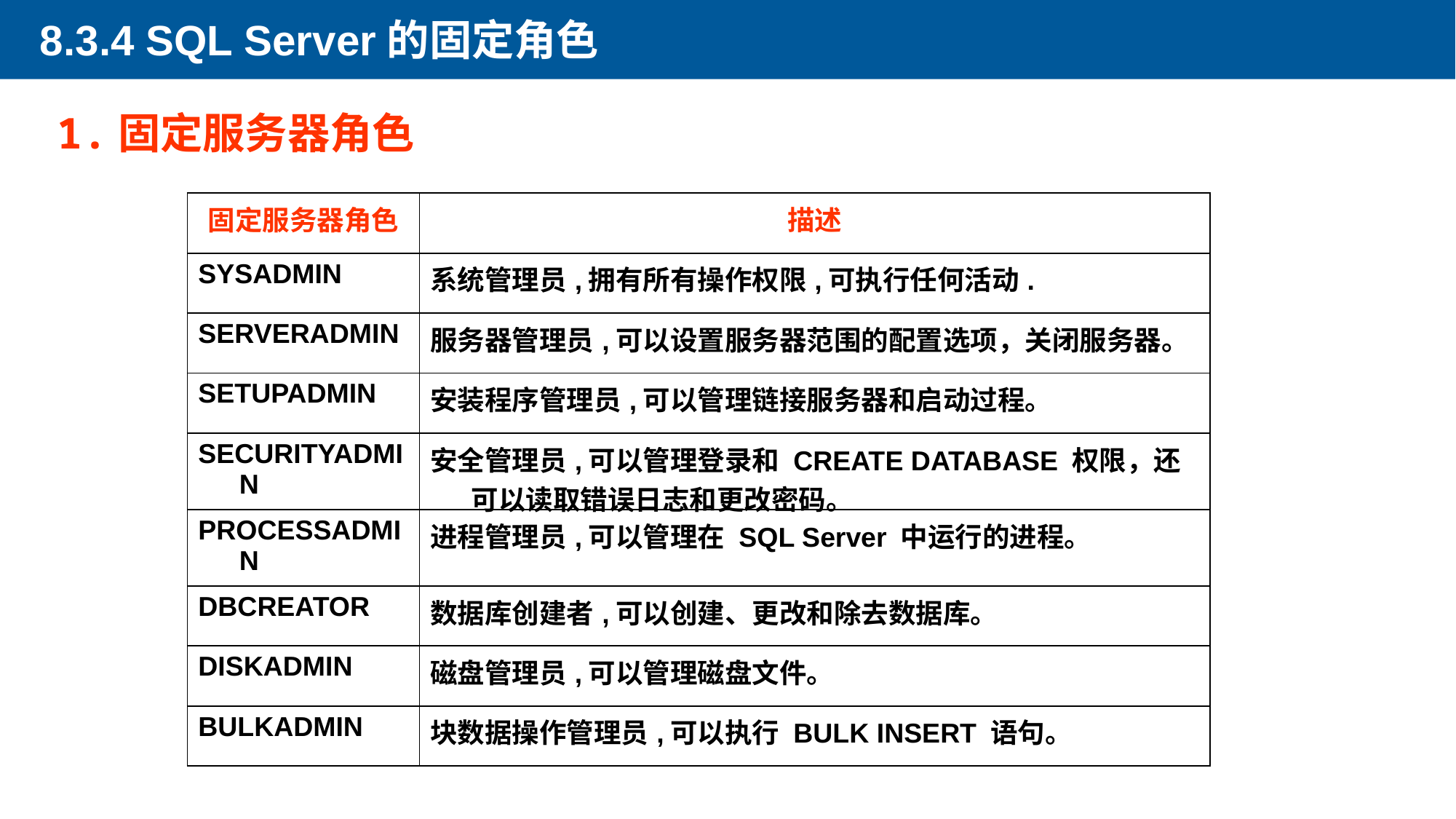

8.3.4 SQL Server的固定角色
1.固定服务器角色

| 固定服务器角色 | 描述 |
| --- | --- |
| SYSADMIN | 系统管理员,拥有所有操作权限,可执行任何活动. |
| SERVERADMIN | 服务器管理员,可以设置服务器范围的配置选项，关闭服务器。 |
| SETUPADMIN | 安装程序管理员,可以管理链接服务器和启动过程。 |
| SECURITYADMIN | 安全管理员,可以管理登录和 CREATE DATABASE 权限，还可以读取错误日志和更改密码。 |
| PROCESSADMIN | 进程管理员,可以管理在 SQL Server 中运行的进程。 |
| DBCREATOR | 数据库创建者,可以创建、更改和除去数据库。 |
| DISKADMIN | 磁盘管理员,可以管理磁盘文件。 |
| BULKADMIN | 块数据操作管理员,可以执行 BULK INSERT 语句。 |